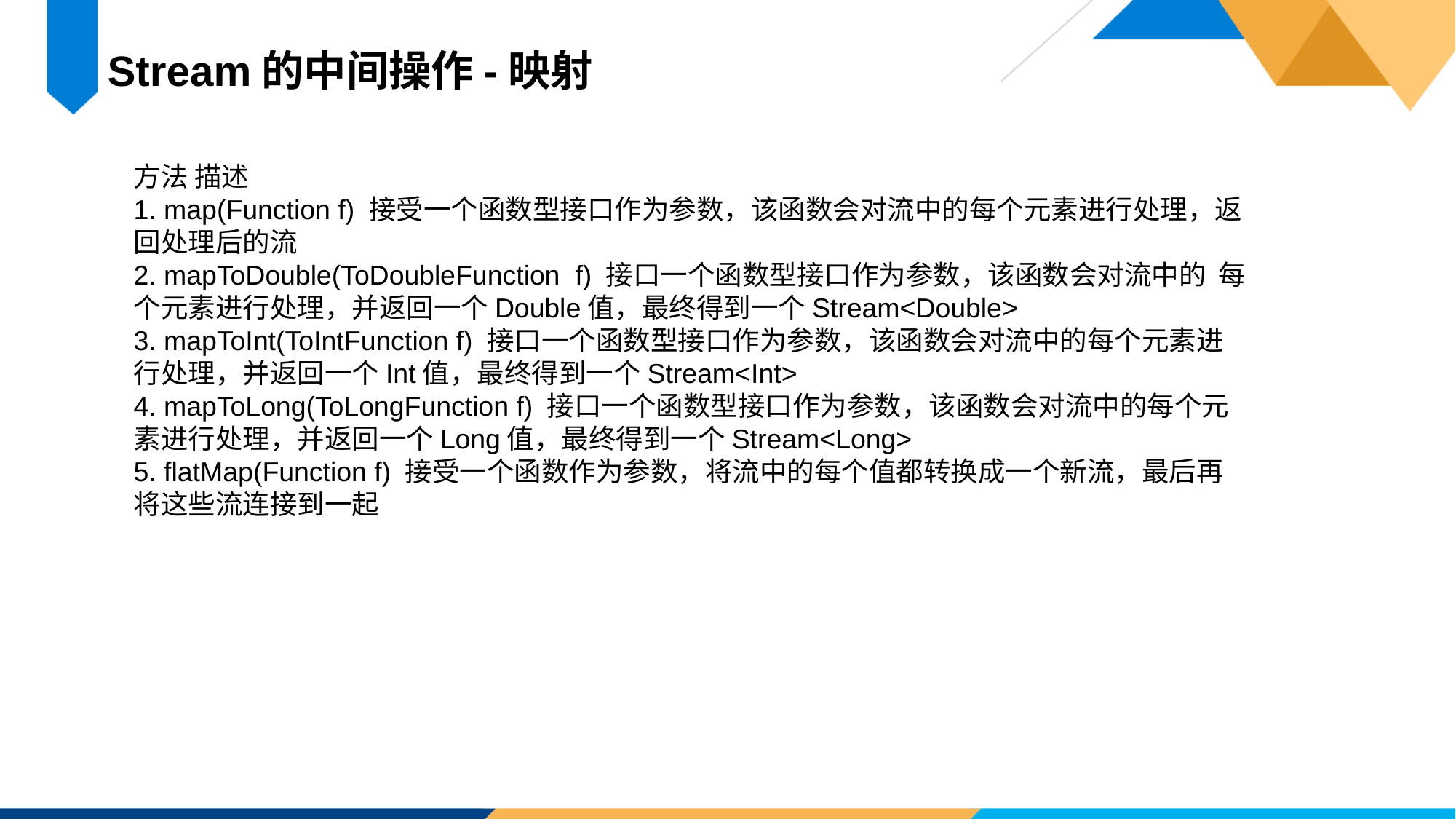

Stream的中间操作-映射
方法 描述
1. map(Function f) 接受一个函数型接口作为参数，该函数会对流中的每个元素进行处理，返回处理后的流
2. mapToDouble(ToDoubleFunction  f) 接口一个函数型接口作为参数，该函数会对流中的  每个元素进行处理，并返回一个Double值，最终得到一个Stream<Double>
3. mapToInt(ToIntFunction f) 接口一个函数型接口作为参数，该函数会对流中的每个元素进行处理，并返回一个Int值，最终得到一个Stream<Int>
4. mapToLong(ToLongFunction f) 接口一个函数型接口作为参数，该函数会对流中的每个元素进行处理，并返回一个Long值，最终得到一个Stream<Long>
5. flatMap(Function f) 接受一个函数作为参数，将流中的每个值都转换成一个新流，最后再将这些流连接到一起